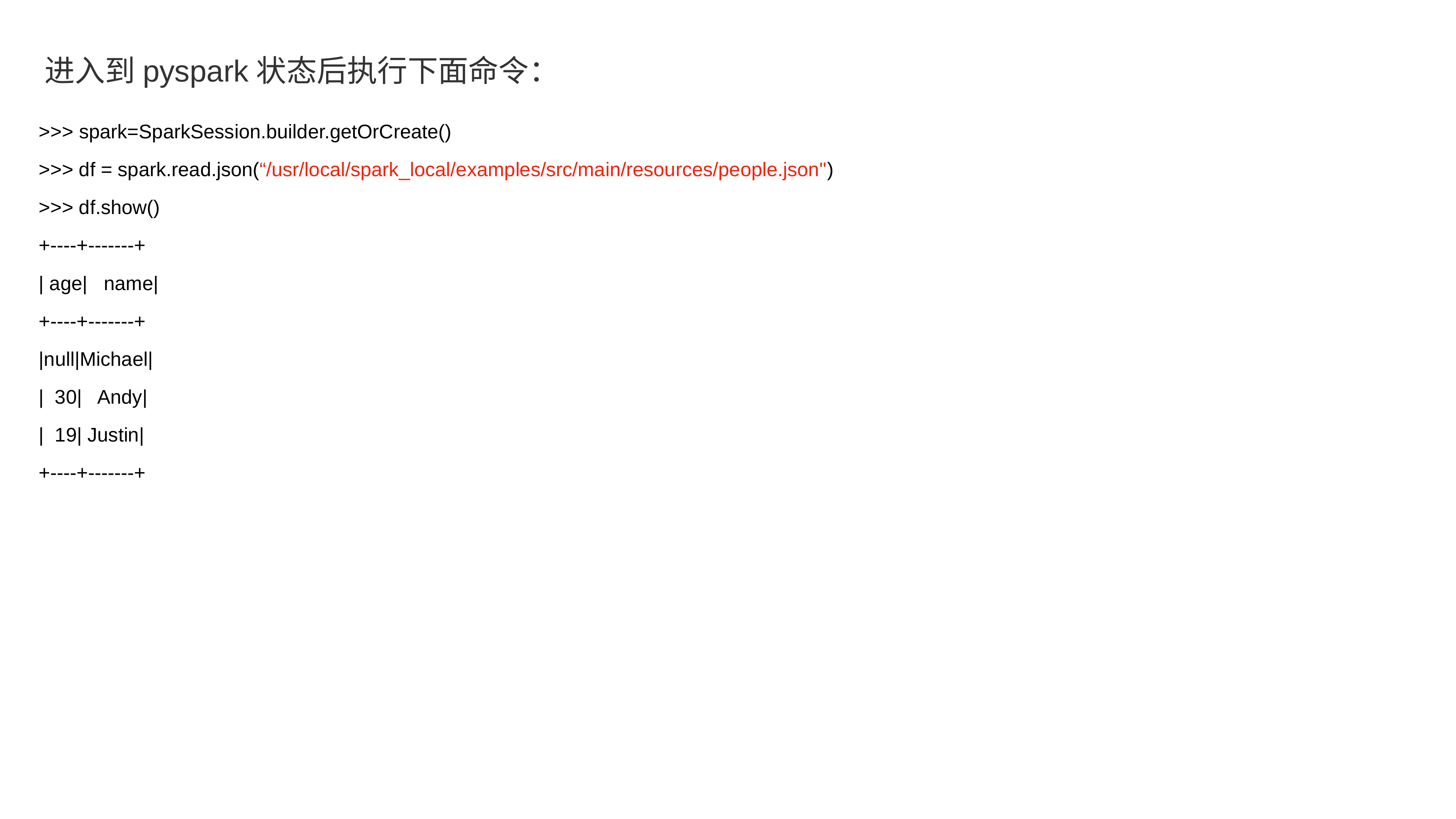

进入到pyspark状态后执行下面命令：
>>> spark=SparkSession.builder.getOrCreate()
>>> df = spark.read.json(“/usr/local/spark_local/examples/src/main/resources/people.json")
>>> df.show()
+----+-------+
| age|   name|
+----+-------+
|null|Michael|
|  30|   Andy|
|  19| Justin|
+----+-------+